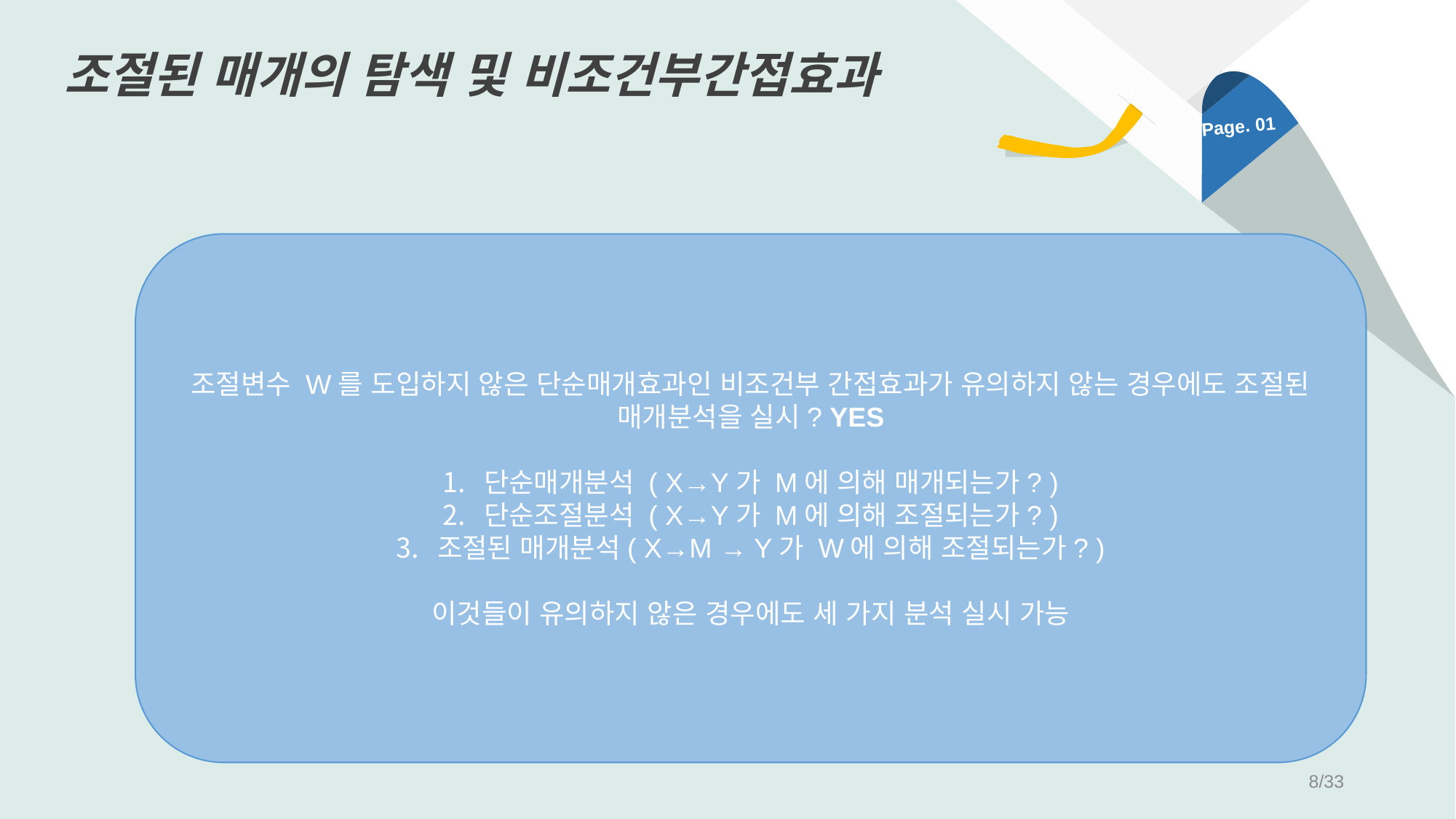

조절된 매개의 탐색 및 비조건부간접효과

Page. 01

조절변수 W를 도입하지 않은 단순매개효과인 비조건부 간접효과가 유의하지 않는 경우에도 조절된 매개분석을 실시? YES

단순매개분석 ( X→Y가 M에 의해 매개되는가? )
단순조절분석 ( X→Y가 M에 의해 조절되는가? )
조절된 매개분석( X→M → Y가 W에 의해 조절되는가? )

이것들이 유의하지 않은 경우에도 세 가지 분석 실시 가능
8/33